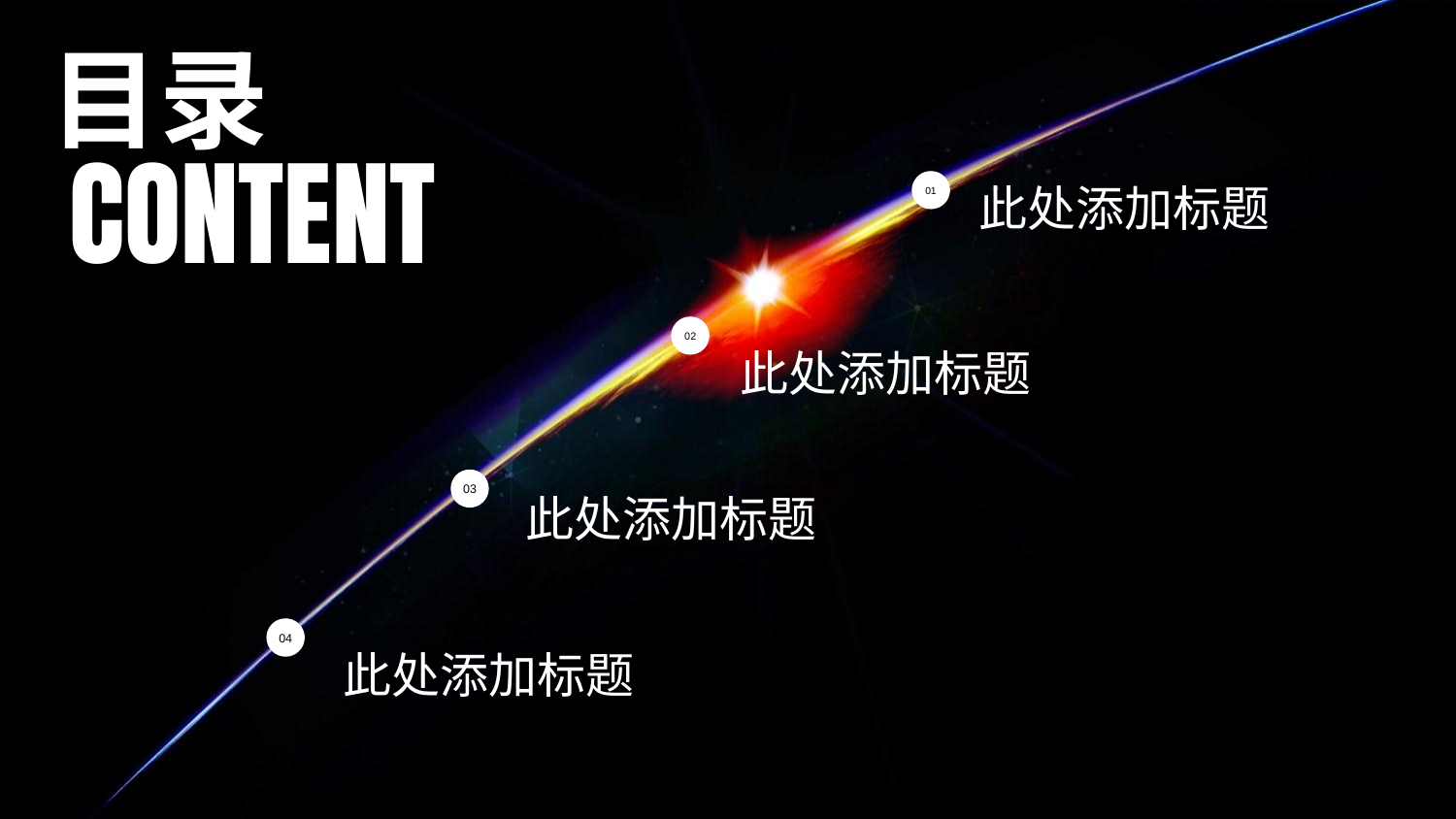

目录
此处添加标题
content
Please add the title here
CONTENT
Please add the title here
01
02
此处添加标题
03
此处添加标题
04
此处添加标题